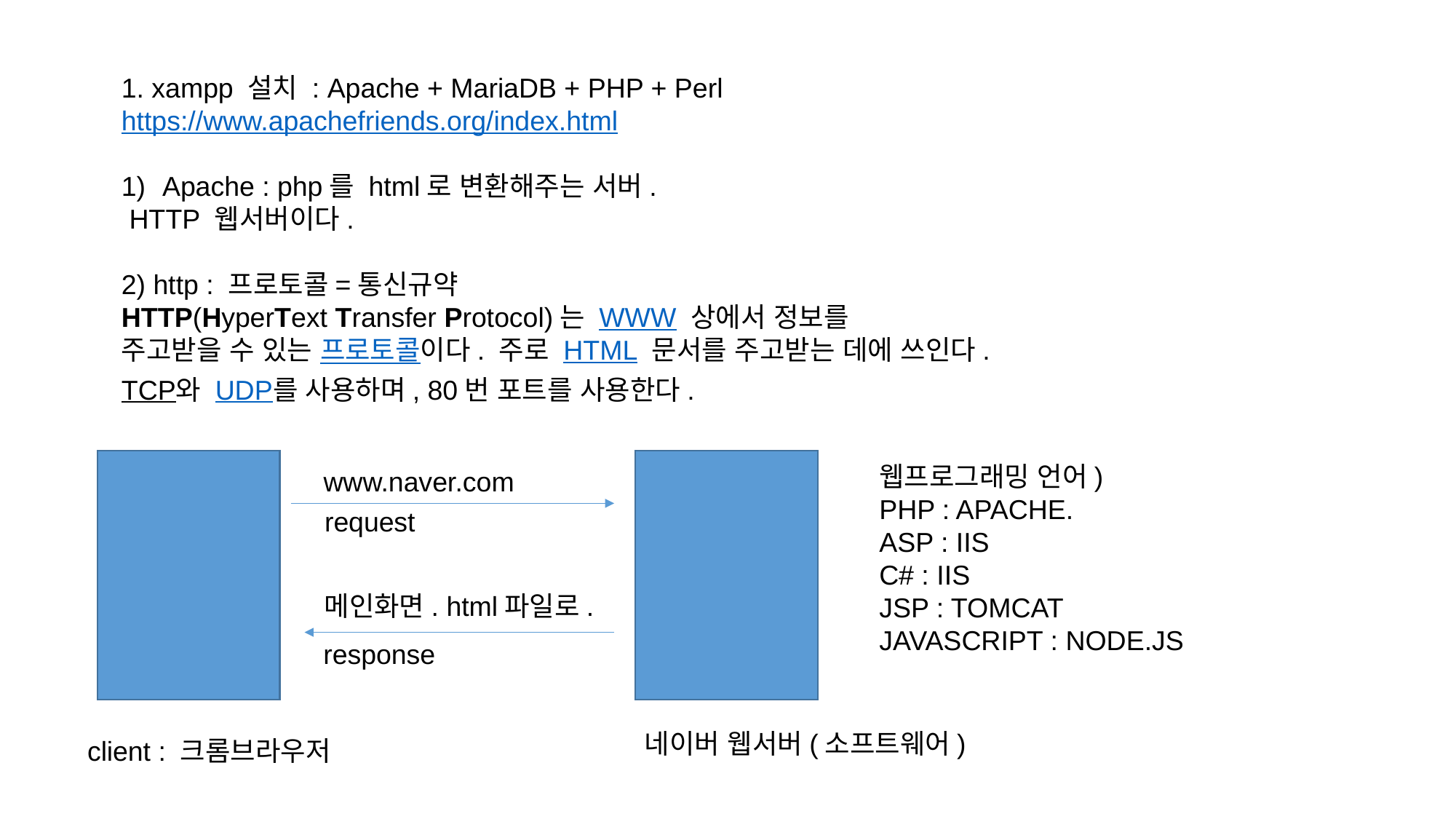

1. xampp 설치 : Apache + MariaDB + PHP + Perl
https://www.apachefriends.org/index.html

Apache : php를 html로 변환해주는 서버.
 HTTP 웹서버이다.

2) http : 프로토콜=통신규약
HTTP(HyperText Transfer Protocol)는 WWW 상에서 정보를
주고받을 수 있는 프로토콜이다. 주로 HTML 문서를 주고받는 데에 쓰인다.
TCP와 UDP를 사용하며, 80번 포트를 사용한다.

웹프로그래밍 언어)
PHP : APACHE.
ASP : IIS
C# : IIS
JSP : TOMCAT
JAVASCRIPT : NODE.JS
www.naver.com
request
메인화면. html파일로.
response
네이버 웹서버(소프트웨어)
client : 크롬브라우저